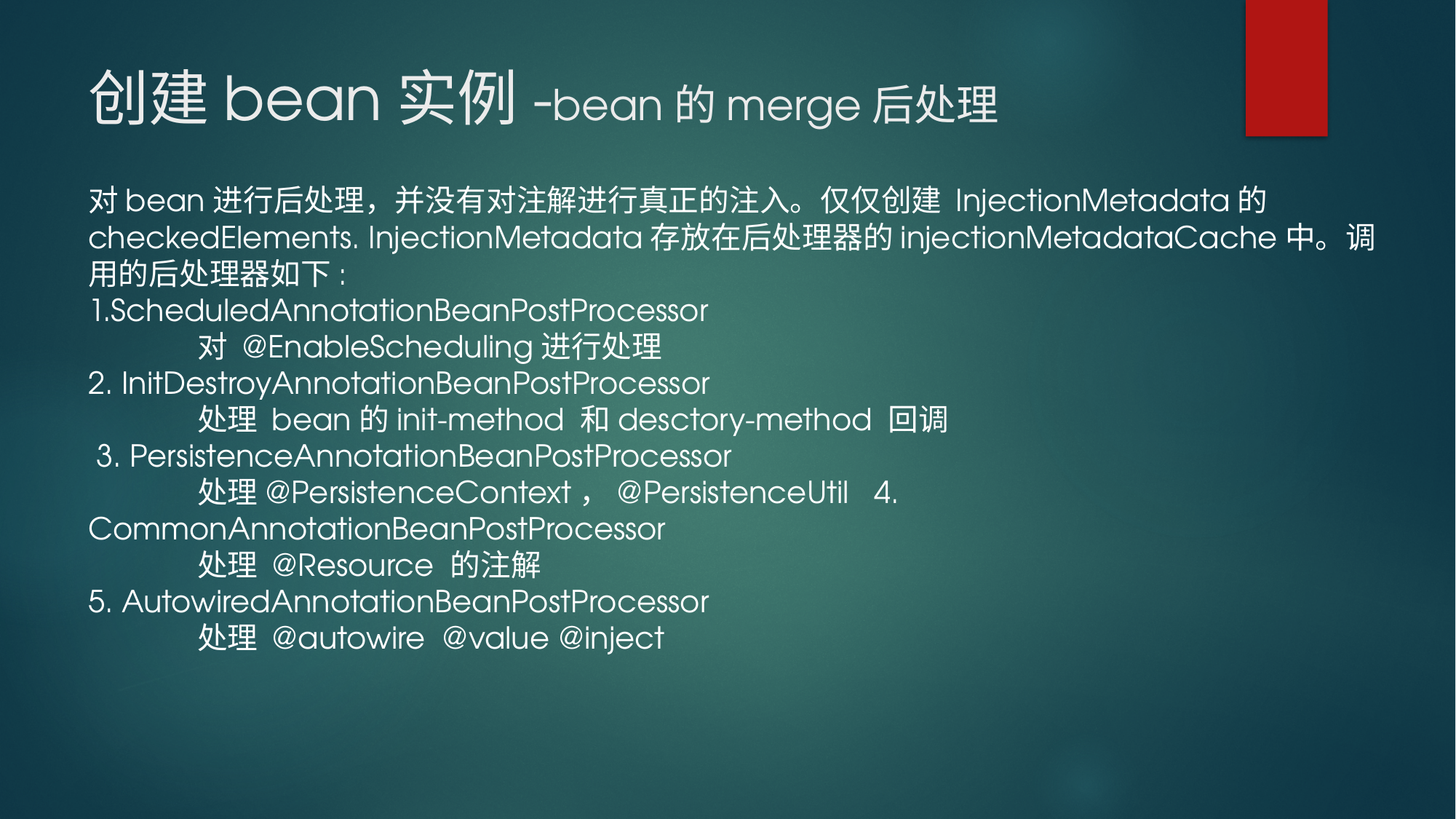

# 创建bean实例-bean的merge后处理
对bean进行后处理，并没有对注解进行真正的注入。仅仅创建 InjectionMetadata的checkedElements. InjectionMetadata存放在后处理器的injectionMetadataCache中。调用的后处理器如下:
1.ScheduledAnnotationBeanPostProcessor
	对 @EnableScheduling进行处理
2. InitDestroyAnnotationBeanPostProcessor
	处理 bean的init-method 和desctory-method 回调
 3. PersistenceAnnotationBeanPostProcessor
	处理@PersistenceContext，@PersistenceUtil   4. CommonAnnotationBeanPostProcessor
	处理 @Resource 的注解
5. AutowiredAnnotationBeanPostProcessor
	处理 @autowire  @value @inject